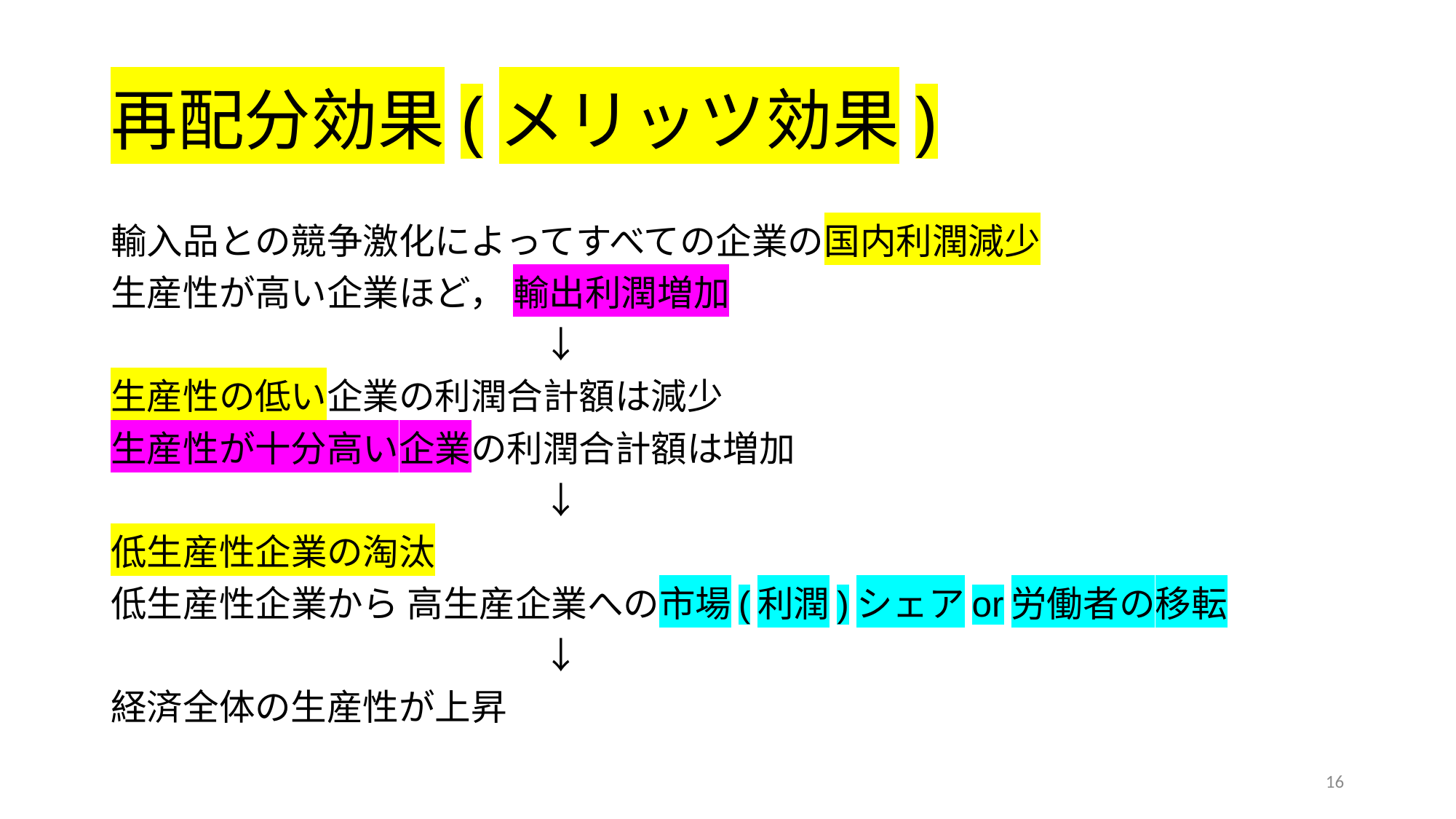

# 再配分効果(メリッツ効果)
輸入品との競争激化によってすべての企業の国内利潤減少
生産性が高い企業ほど， 輸出利潤増加
　　　　　　　　　　　　↓
生産性の低い企業の利潤合計額は減少
生産性が十分高い企業の利潤合計額は増加
　　　　　　　　　　　　↓
低生産性企業の淘汰
低生産性企業から 高生産企業への市場(利潤)シェアor労働者の移転
　　　　　　　　　　　　↓
経済全体の生産性が上昇
16